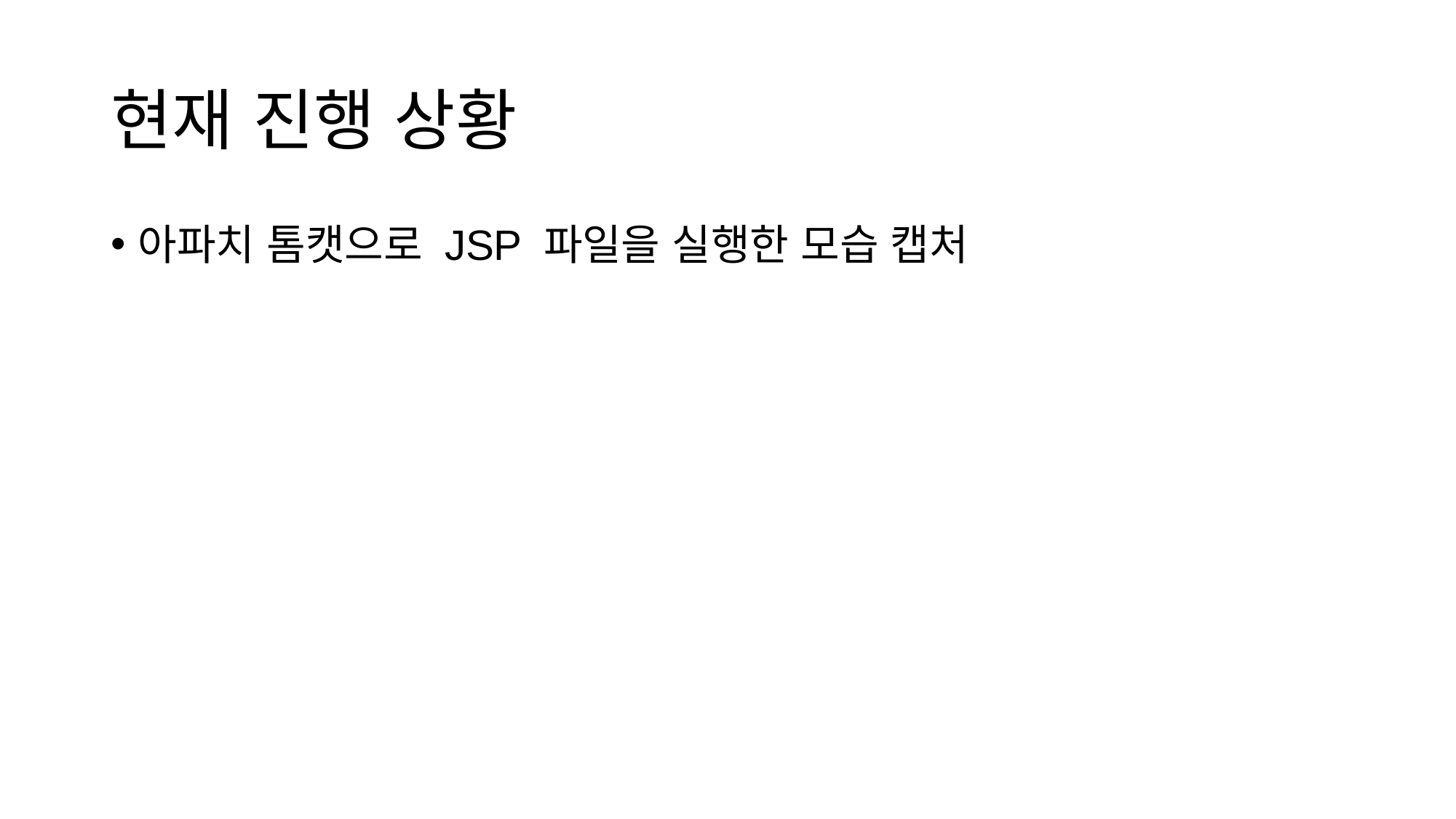

# 현재 진행 상황
아파치 톰캣으로 JSP 파일을 실행한 모습 캡처